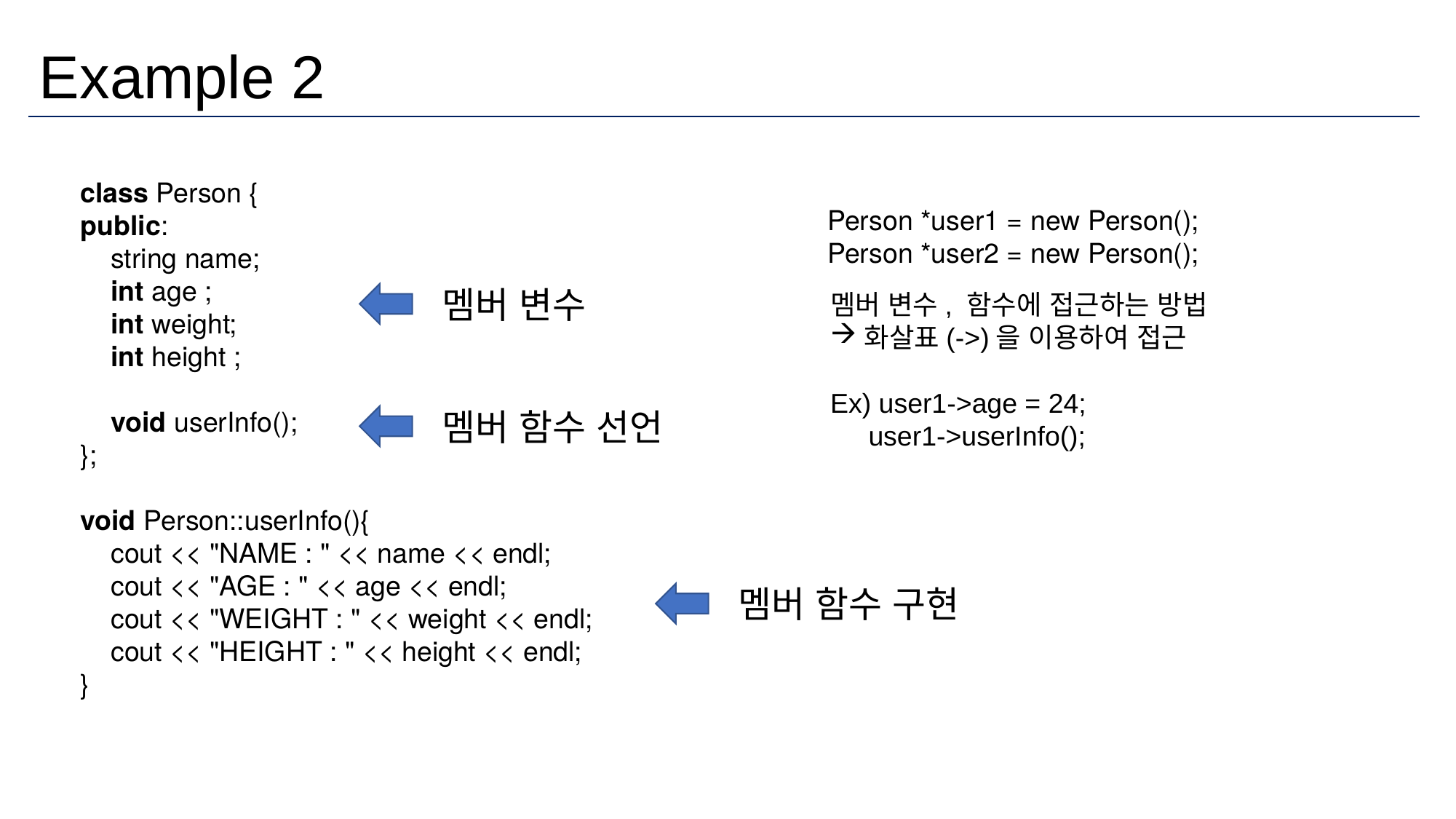

# Example 2
class Person {
public:
    string name;
    int age ;
    int weight;
    int height ;

    void userInfo();
};

void Person::userInfo(){
    cout << "NAME : " << name << endl;
    cout << "AGE : " << age << endl;
    cout << "WEIGHT : " << weight << endl;
    cout << "HEIGHT : " << height << endl;
}
Person *user1 = new Person();
Person *user2 = new Person();
멤버 변수
멤버 변수, 함수에 접근하는 방법
화살표(->)을 이용하여 접근

Ex) user1->age = 24;
     user1->userInfo();

멤버 함수 선언

멤버 함수 구현